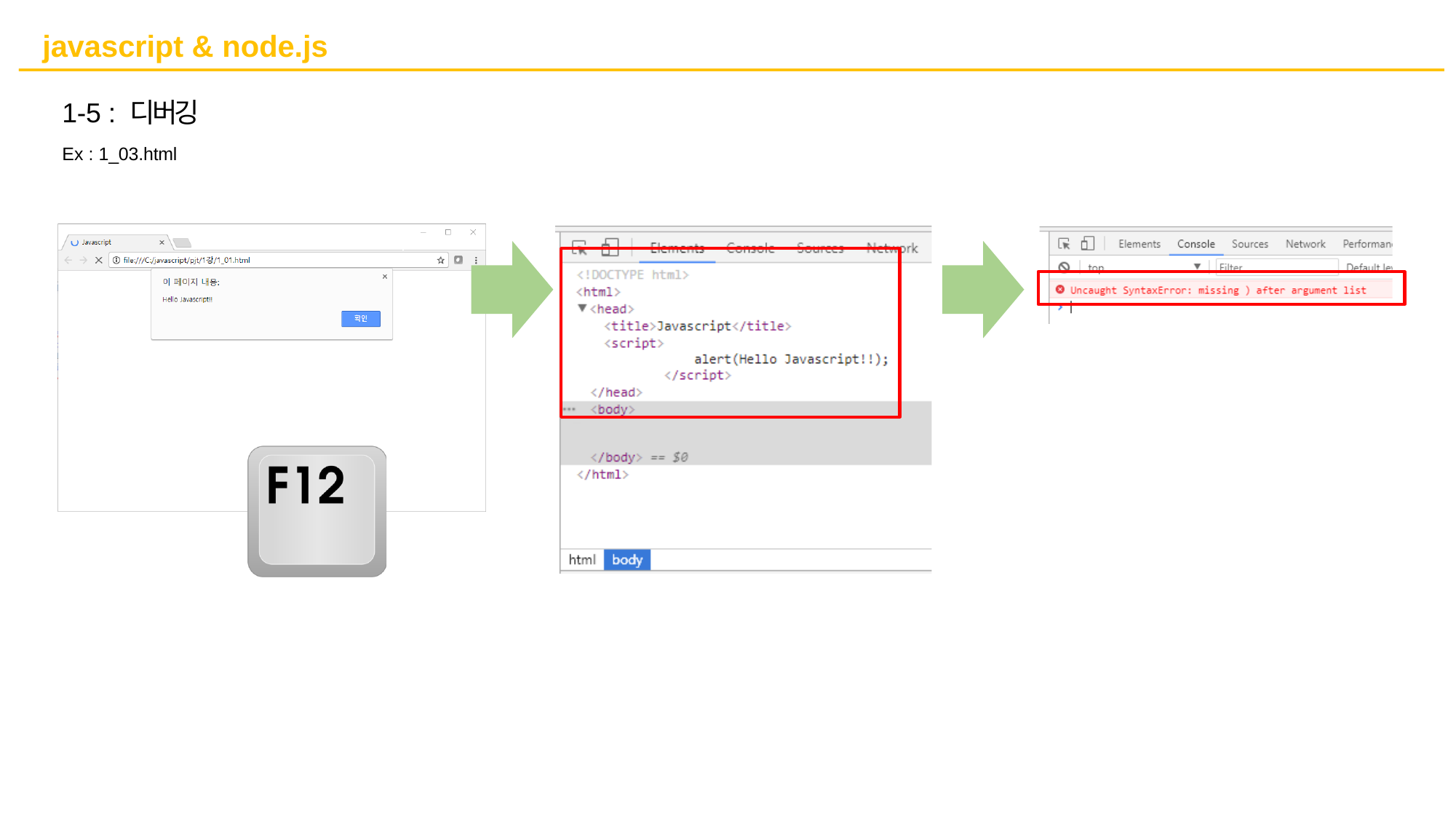

# javascript & node.js

1-5 : 디버깅
Ex : 1_03.html